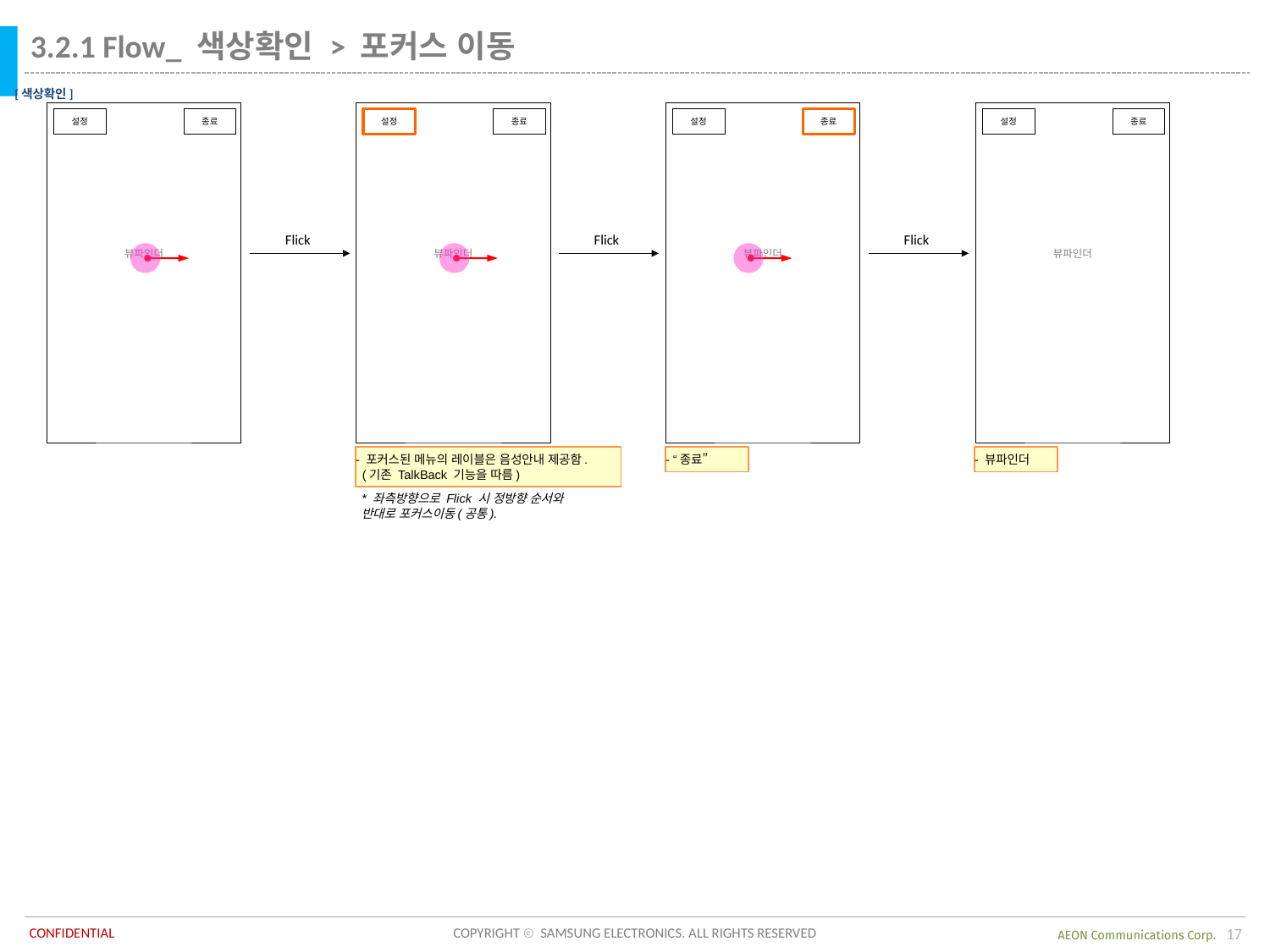

3.2.1 Flow_ 색상확인 > 포커스 이동
[색상확인]
뷰파인더

설정
종료
뷰파인더

설정
종료
뷰파인더

설정
종료
뷰파인더

설정
종료

Flick
Flick
Flick

- 포커스된 메뉴의 레이블은 음성안내 제공함.
  (기존 TalkBack 기능을 따름)
- “종료”
- 뷰파인더
* 좌측방향으로 Flick 시 정방향 순서와 반대로 포커스이동(공통).
17